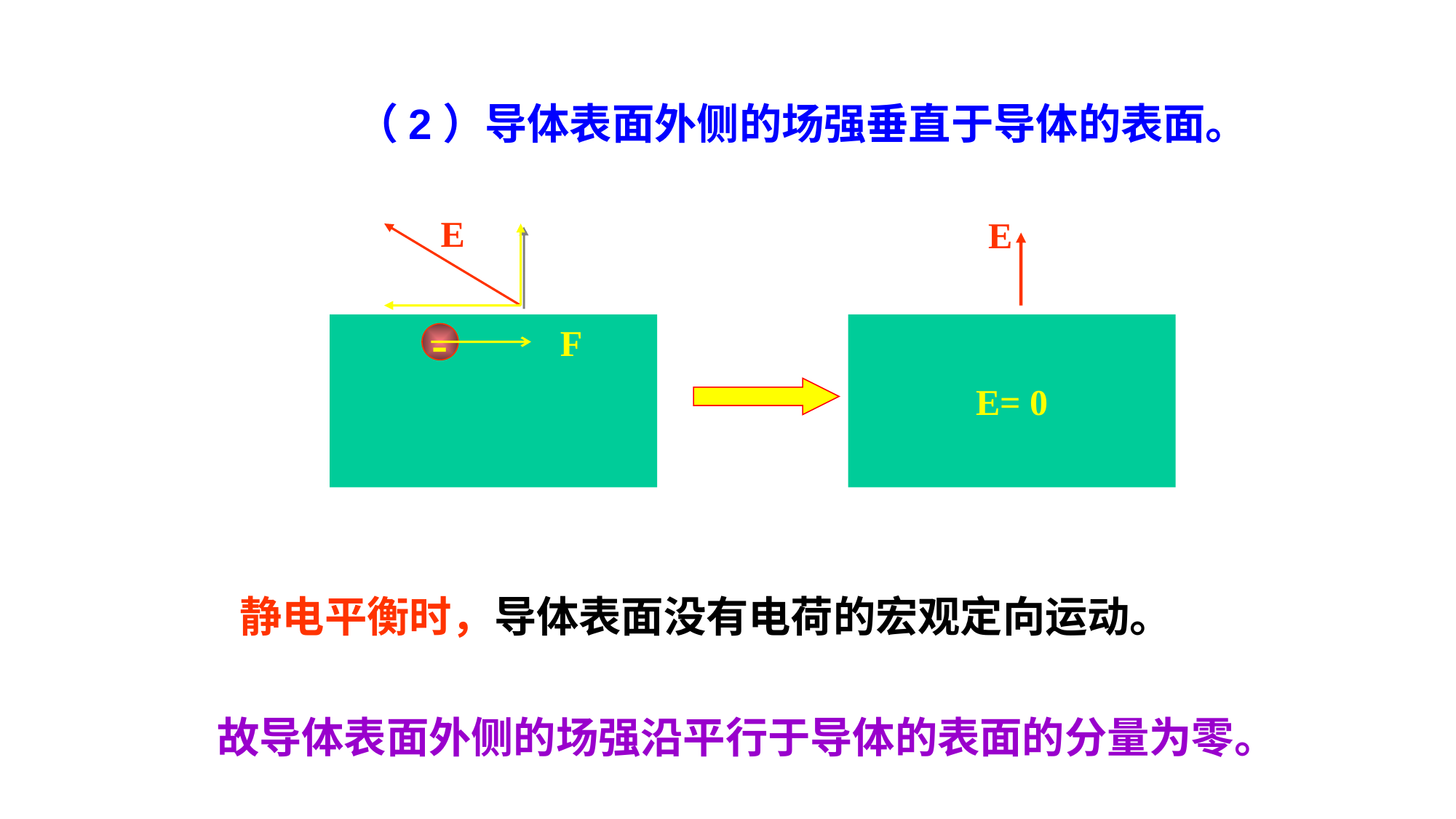

（2）导体表面外侧的场强垂直于导体的表面。
E

E

E= 0

F
-

静电平衡时，导体表面没有电荷的宏观定向运动。
故导体表面外侧的场强沿平行于导体的表面的分量为零。